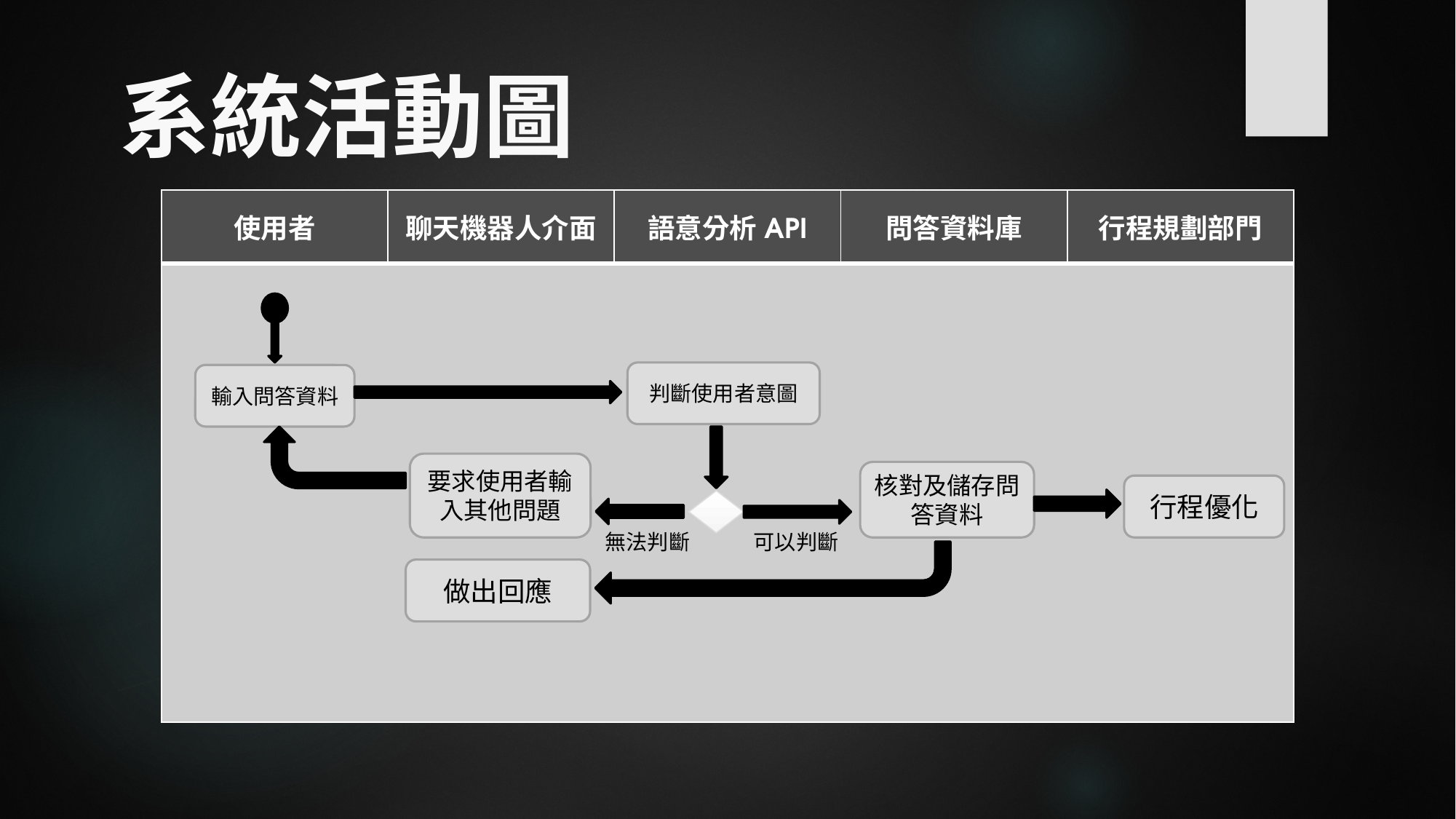

# 系統活動圖
| 使用者 | 聊天機器人介面 | 語意分析API | 問答資料庫 | 行程規劃部門 |
| --- | --- | --- | --- | --- |
|  |  |  |  |  |

判斷使用者意圖
輸入問答資料

要求使用者輸入其他問題
核對及儲存問答資料
行程優化

無法判斷
可以判斷

做出回應